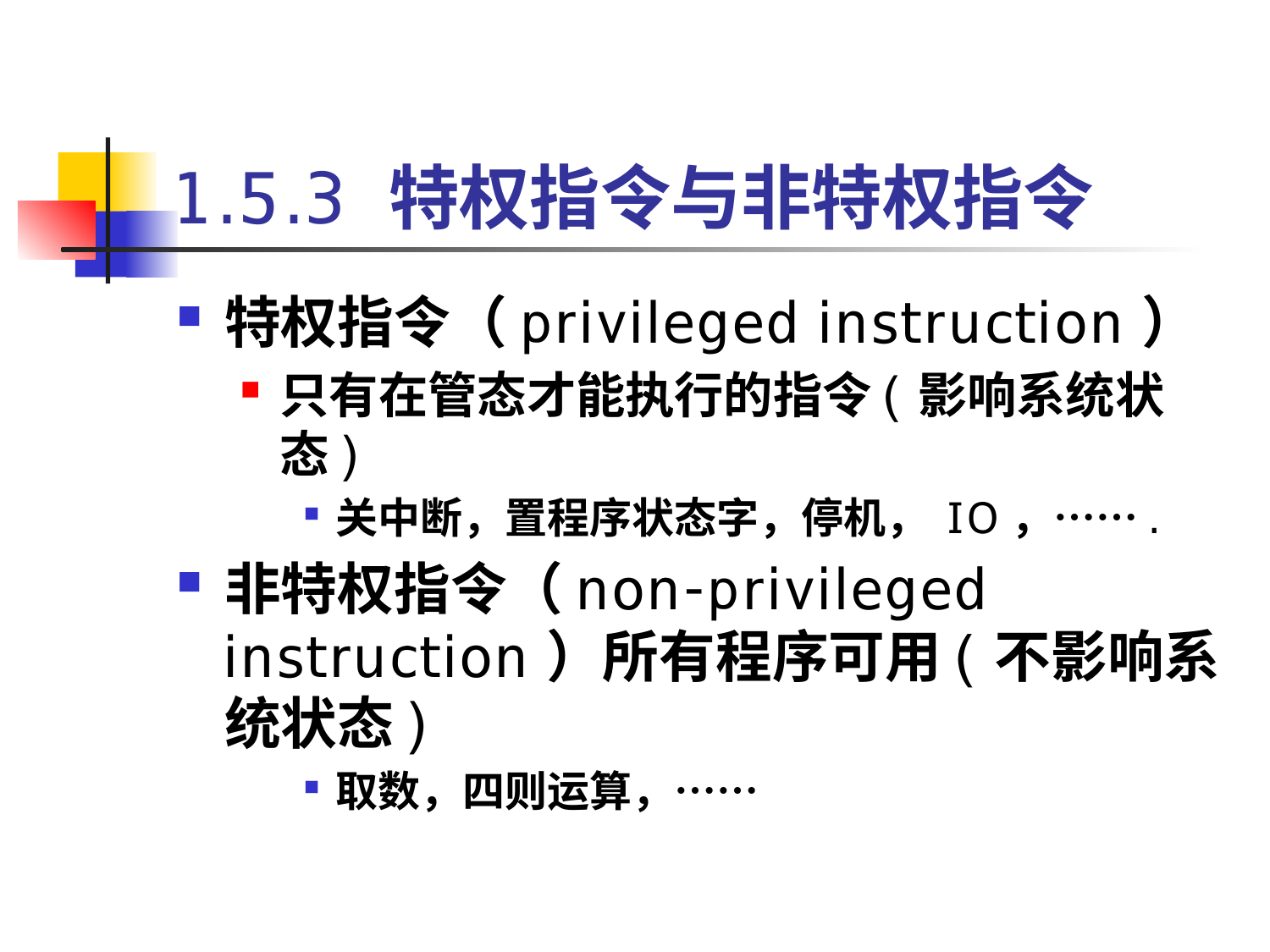

# 1.5.3 特权指令与非特权指令
特权指令（privileged instruction）
只有在管态才能执行的指令(影响系统状态)
关中断，置程序状态字，停机， IO，…….
非特权指令（non-privileged instruction）所有程序可用(不影响系统状态)
取数，四则运算，……